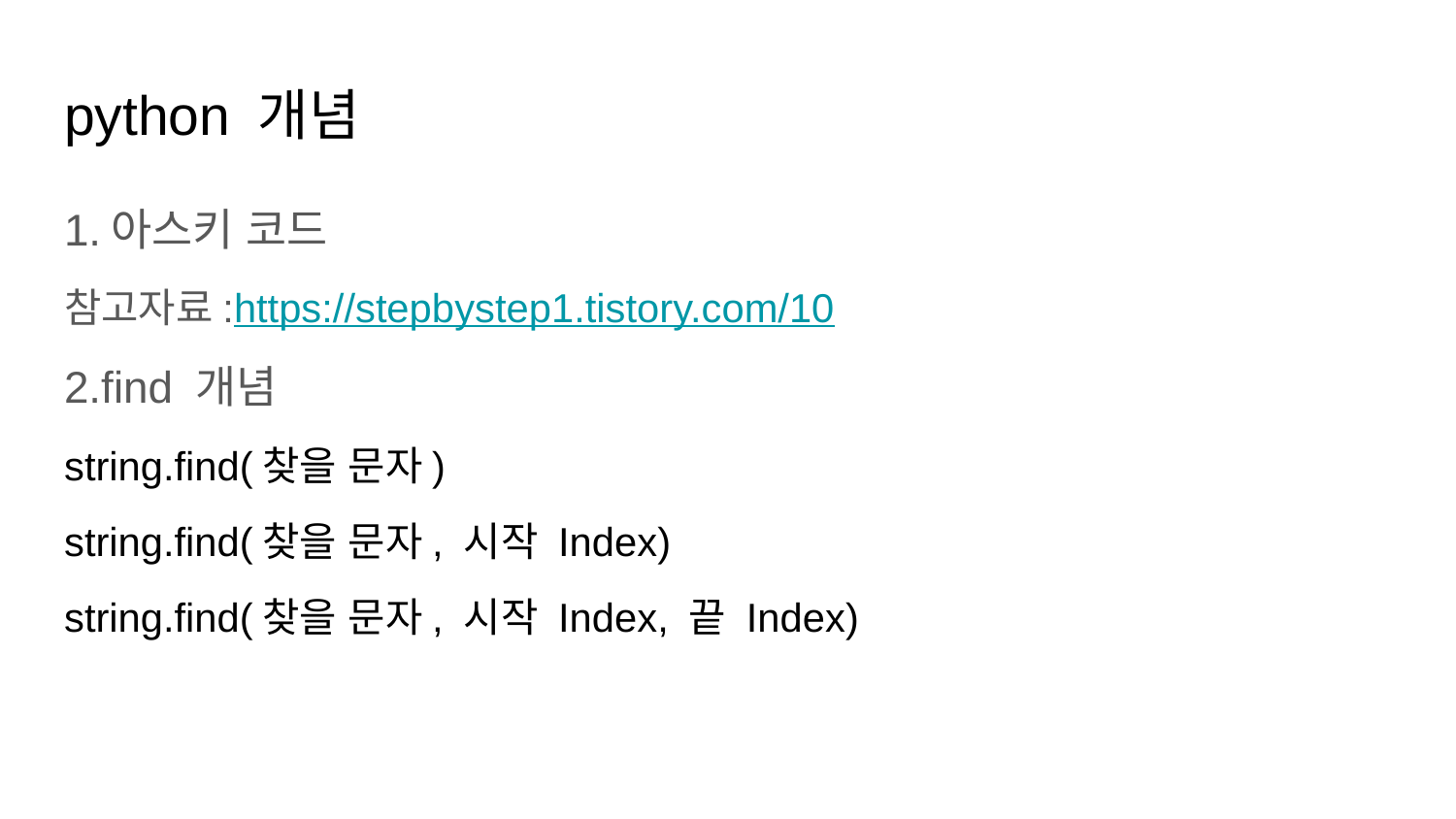

# python 개념
1.아스키 코드
참고자료:https://stepbystep1.tistory.com/10
2.find 개념
string.find(찾을 문자)
string.find(찾을 문자, 시작 Index)
string.find(찾을 문자, 시작 Index, 끝 Index)